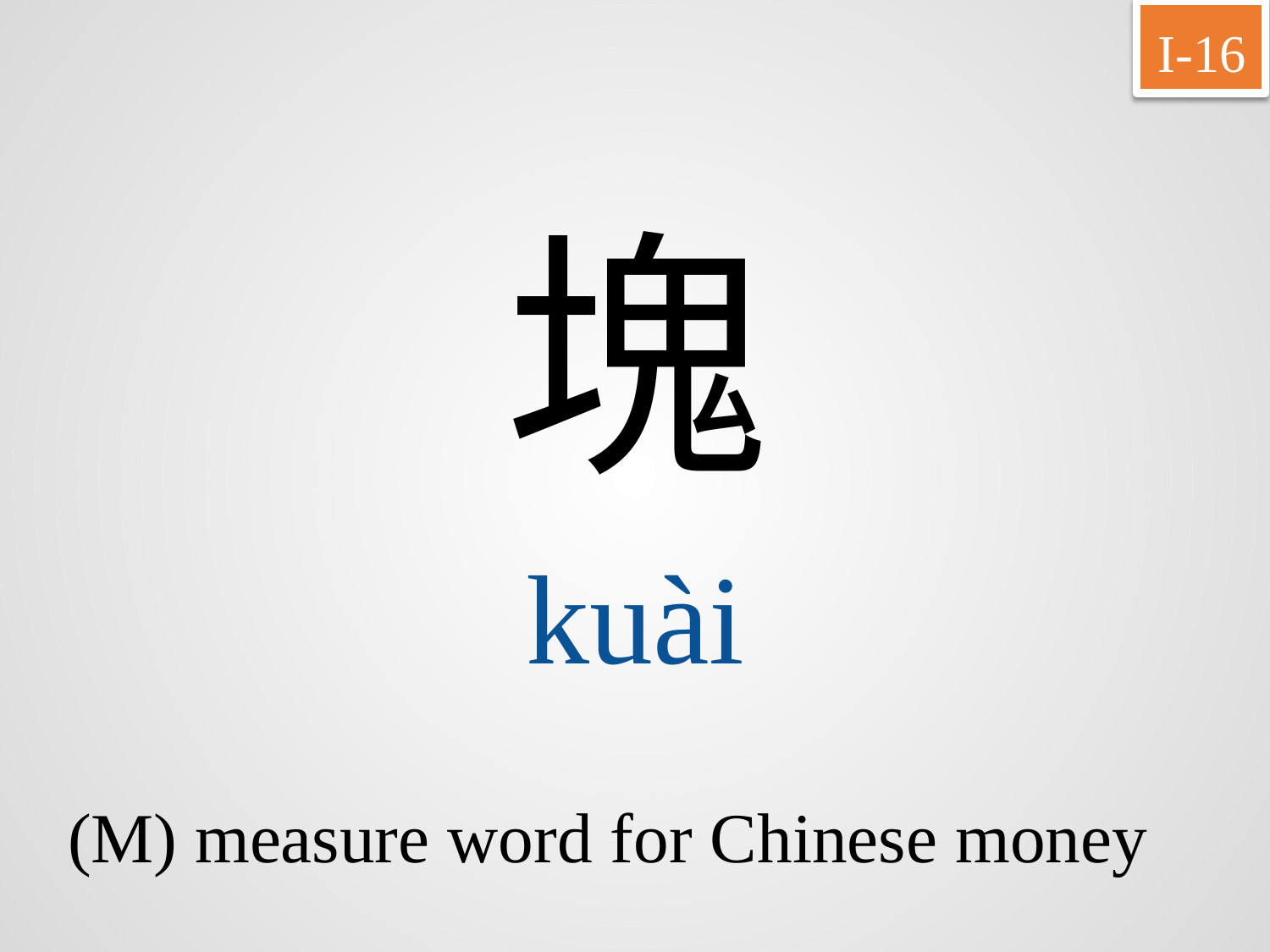

I-16

塊
kuài
(M) measure word for Chinese money